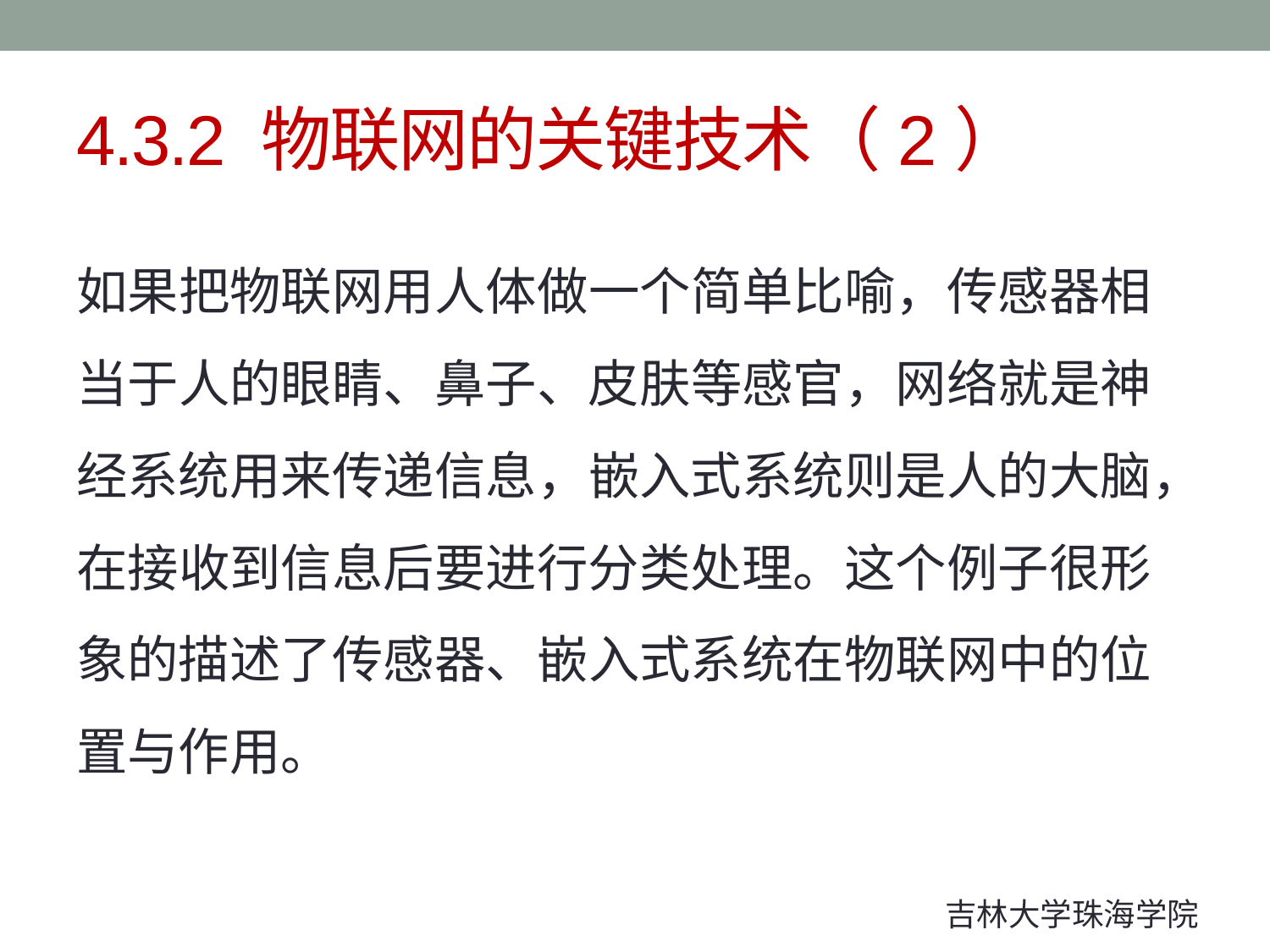

# 4.3.2 物联网的关键技术（2）
如果把物联网用人体做一个简单比喻，传感器相当于人的眼睛、鼻子、皮肤等感官，网络就是神经系统用来传递信息，嵌入式系统则是人的大脑，在接收到信息后要进行分类处理。这个例子很形象的描述了传感器、嵌入式系统在物联网中的位置与作用。